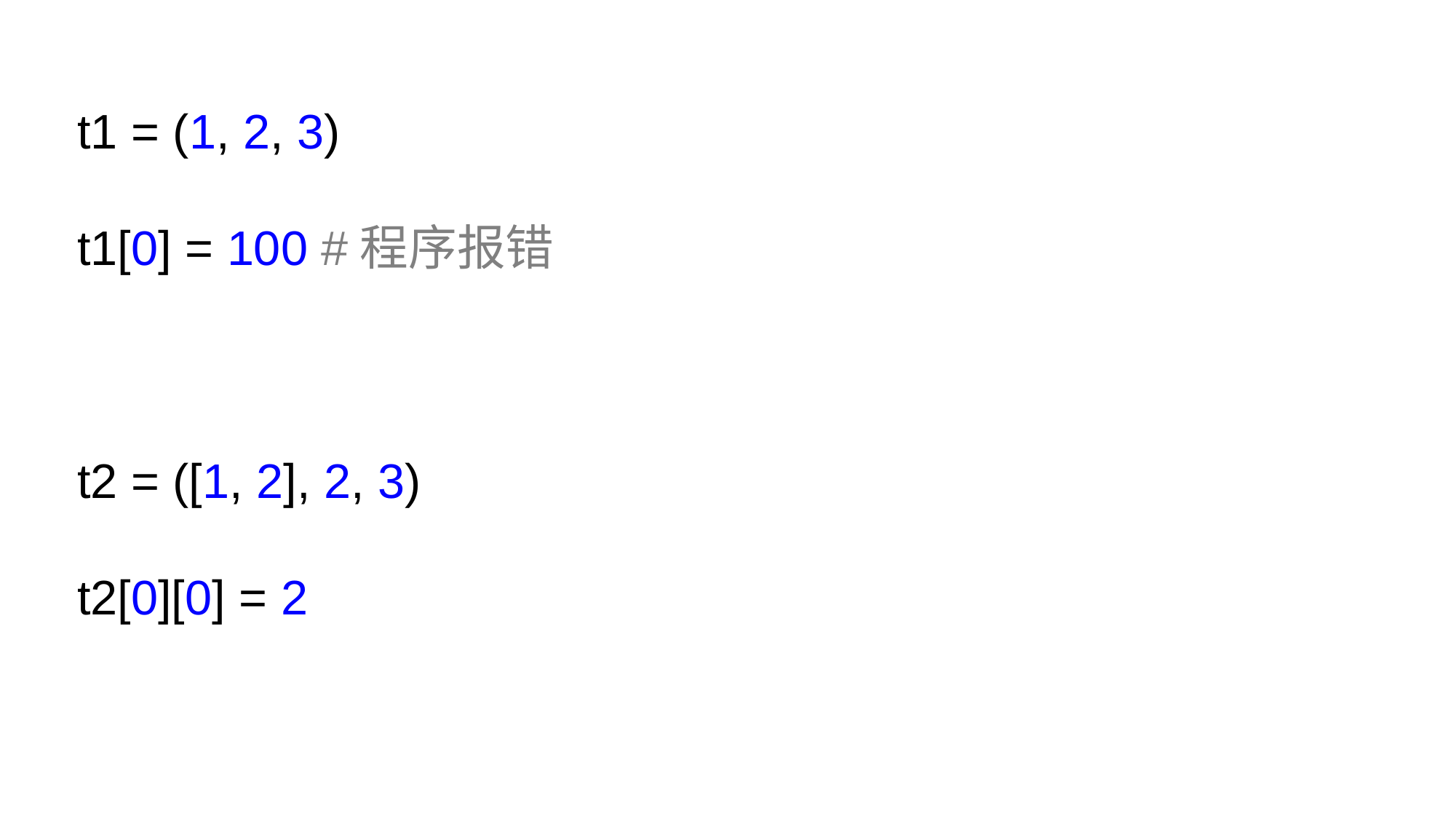

t1 = (1, 2, 3)
t1[0] = 100 #程序报错
t2 = ([1, 2], 2, 3)
t2[0][0] = 2